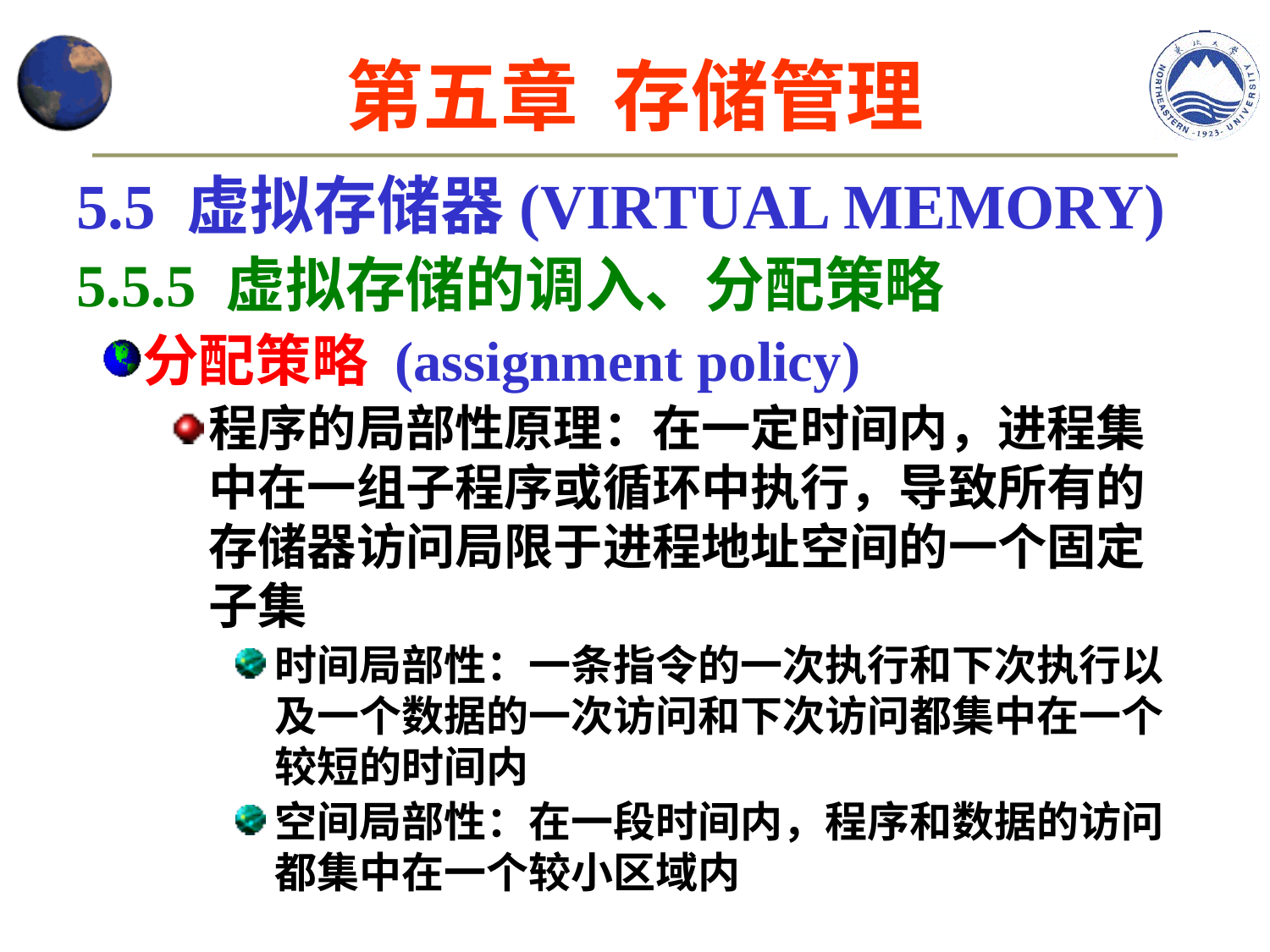

第五章  存储管理
5.5 虚拟存储器(VIRTUAL MEMORY)
5.5.5 虚拟存储的调入、分配策略
分配策略 (assignment policy)
程序的局部性原理：在一定时间内，进程集中在一组子程序或循环中执行，导致所有的存储器访问局限于进程地址空间的一个固定子集
时间局部性：一条指令的一次执行和下次执行以及一个数据的一次访问和下次访问都集中在一个较短的时间内
空间局部性：在一段时间内，程序和数据的访问都集中在一个较小区域内